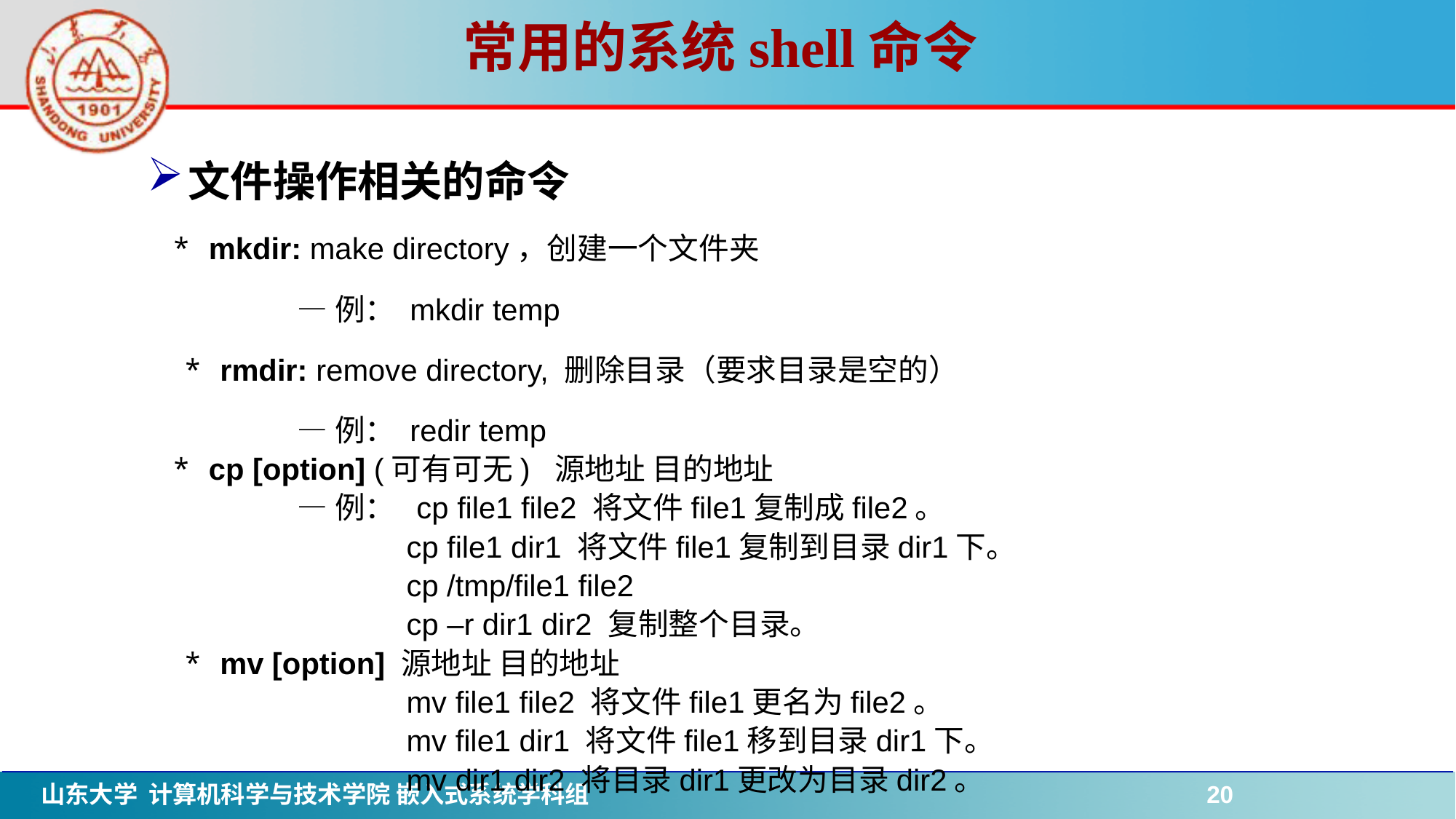

# 常用的系统shell命令
文件操作相关的命令
   * mkdir: make directory，创建一个文件夹
 		—例： mkdir temp
  * rmdir: remove directory, 删除目录（要求目录是空的）
 		—例： redir temp
   * cp [option] (可有可无)  源地址 目的地址
 		—例：  cp file1 file2 将文件file1复制成file2。
			cp file1 dir1 将文件file1复制到目录dir1下。
			cp /tmp/file1 file2
			cp –r dir1 dir2 复制整个目录。
  * mv [option] 源地址 目的地址
			mv file1 file2 将文件file1更名为file2。
			mv file1 dir1 将文件file1移到目录dir1下。
			mv dir1 dir2 将目录dir1更改为目录dir2。